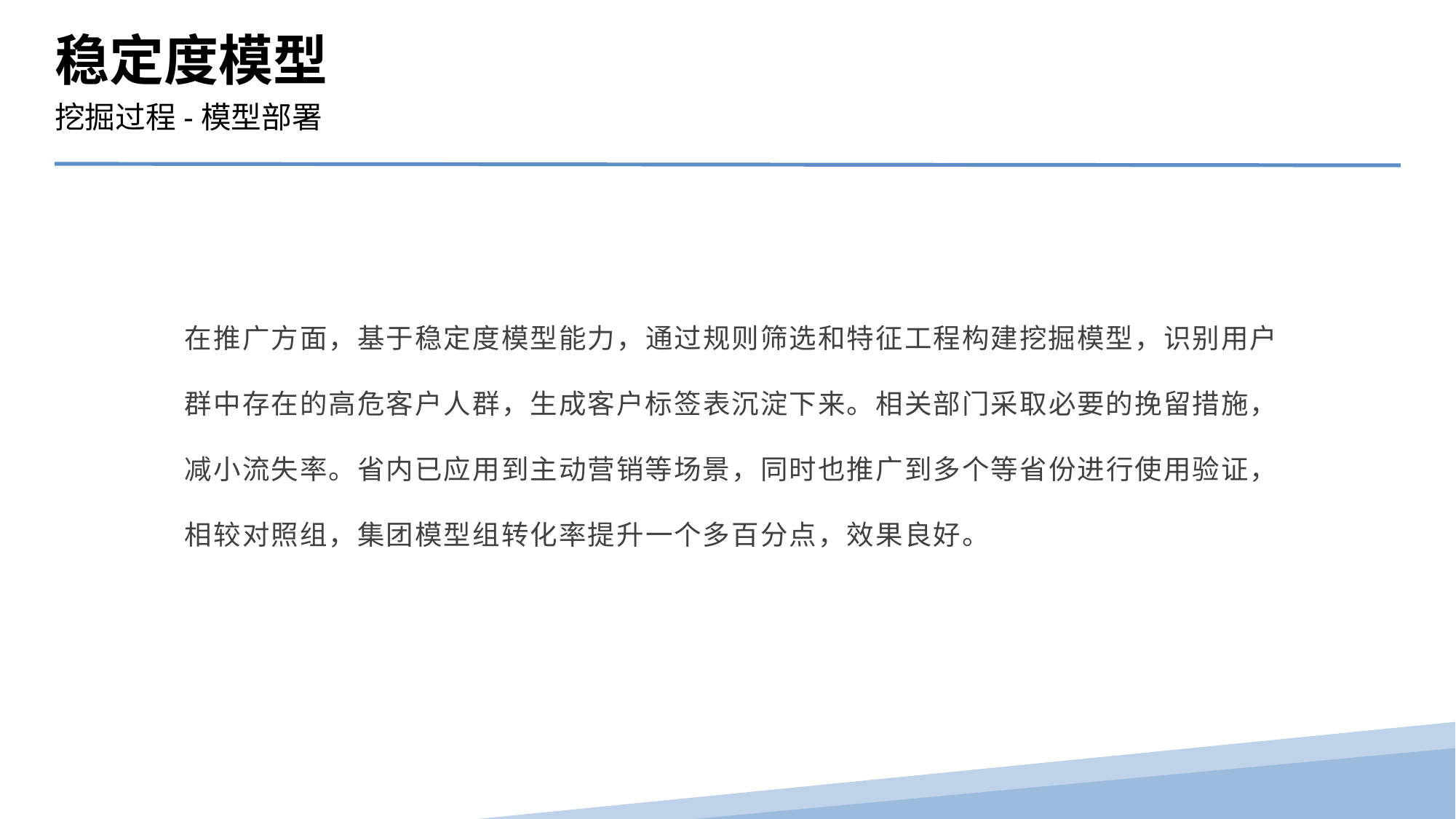

稳定度模型
挖掘过程-模型部署
在推广方面，基于稳定度模型能力，通过规则筛选和特征工程构建挖掘模型，识别用户群中存在的高危客户人群，生成客户标签表沉淀下来。相关部门采取必要的挽留措施，减小流失率。省内已应用到主动营销等场景，同时也推广到多个等省份进行使用验证，相较对照组，集团模型组转化率提升一个多百分点，效果良好。